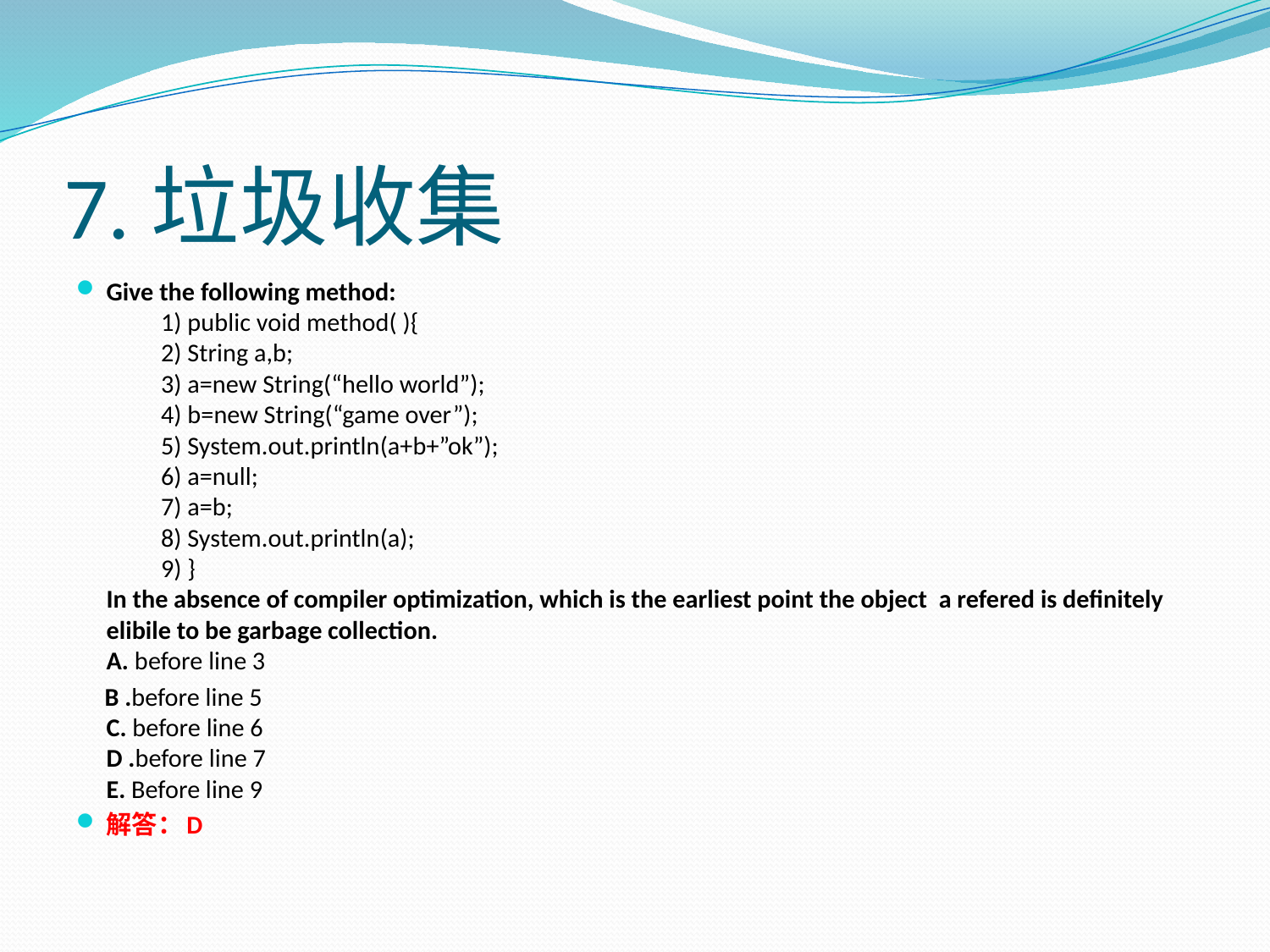

# 7.垃圾收集
Give the following method:
　　1) public void method( ){
　　2) String a,b;
　　3) a=new String(“hello world”);
　　4) b=new String(“game over”);
　　5) System.out.println(a+b+”ok”);
　　6) a=null;
　　7) a=b;
　　8) System.out.println(a);
　　9) }
In the absence of compiler optimization, which is the earliest point the object  a refered is definitely elibile to be garbage collection.
A. before line 3
     B .before line 5
C. before line 6
D .before line 7
E. Before line 9
解答：D